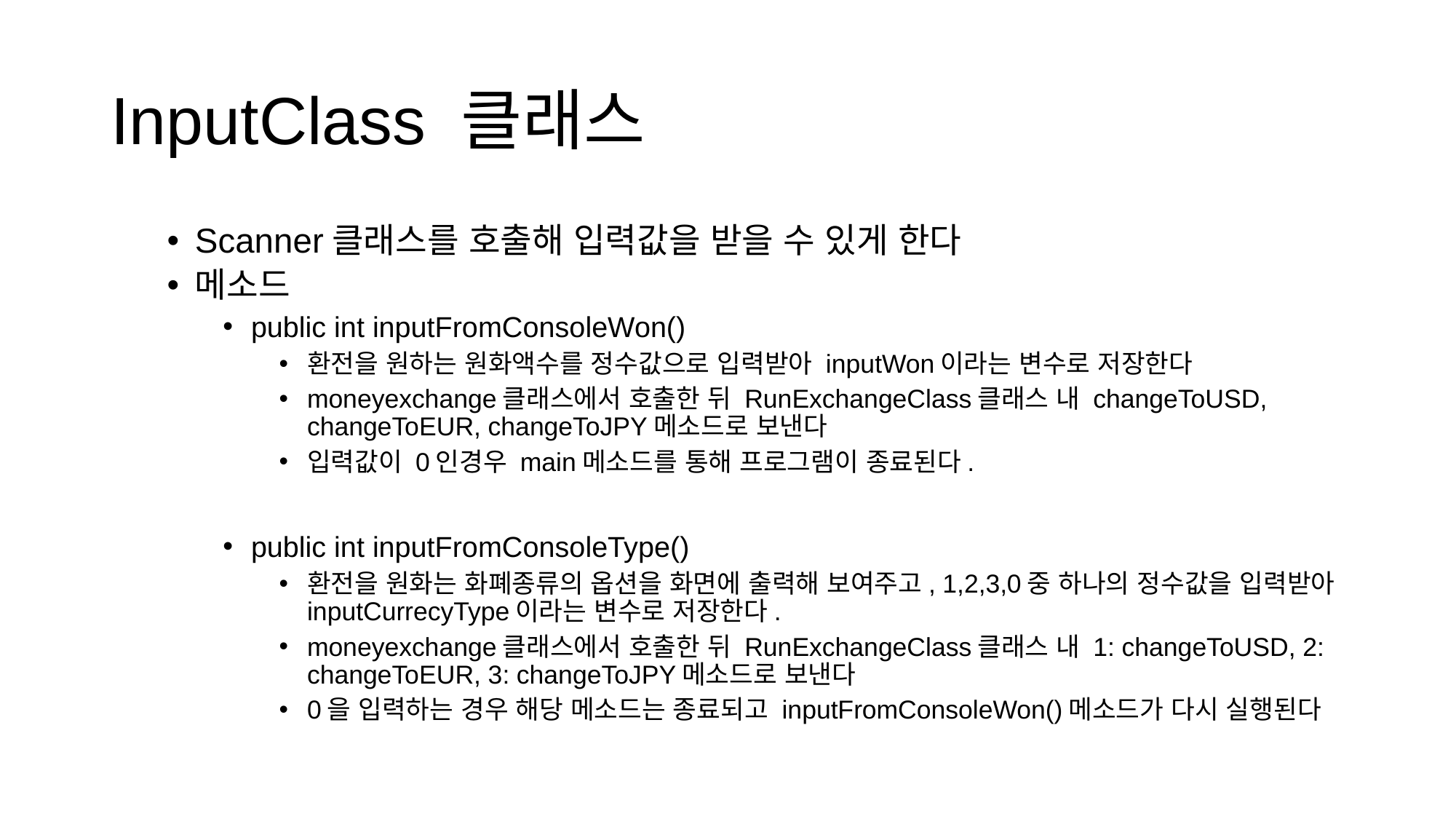

# InputClass 클래스
Scanner클래스를 호출해 입력값을 받을 수 있게 한다
메소드
public int inputFromConsoleWon()
환전을 원하는 원화액수를 정수값으로 입력받아 inputWon이라는 변수로 저장한다
moneyexchange클래스에서 호출한 뒤 RunExchangeClass클래스 내 changeToUSD, changeToEUR, changeToJPY메소드로 보낸다
입력값이 0인경우 main메소드를 통해 프로그램이 종료된다.

public int inputFromConsoleType()
환전을 원화는 화폐종류의 옵션을 화면에 출력해 보여주고, 1,2,3,0중 하나의 정수값을 입력받아 inputCurrecyType이라는 변수로 저장한다.
moneyexchange클래스에서 호출한 뒤 RunExchangeClass클래스 내 1: changeToUSD, 2: changeToEUR, 3: changeToJPY메소드로 보낸다
0을 입력하는 경우 해당 메소드는 종료되고 inputFromConsoleWon()메소드가 다시 실행된다